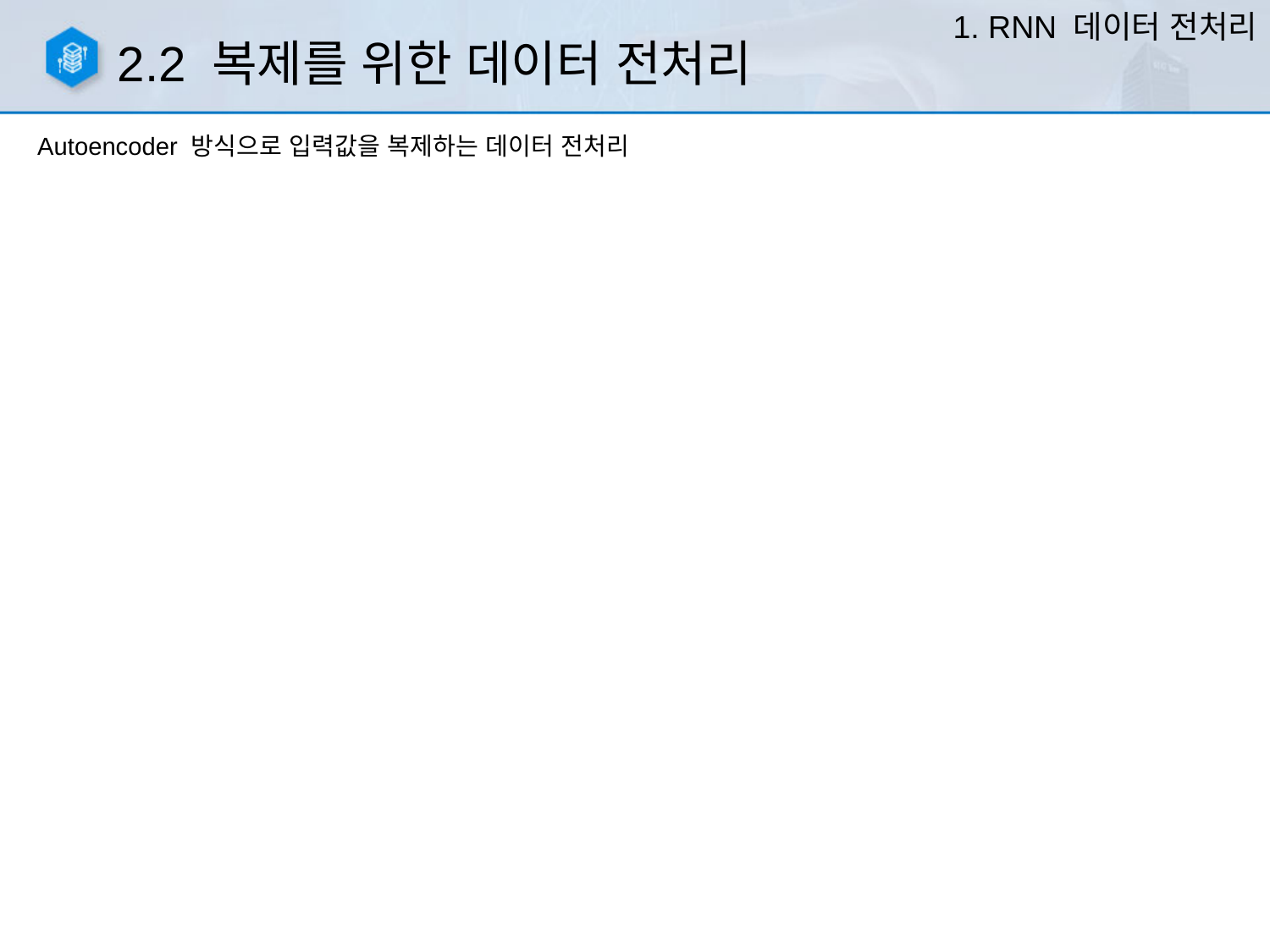

1. RNN 데이터 전처리
2.2 복제를 위한 데이터 전처리
Autoencoder 방식으로 입력값을 복제하는 데이터 전처리